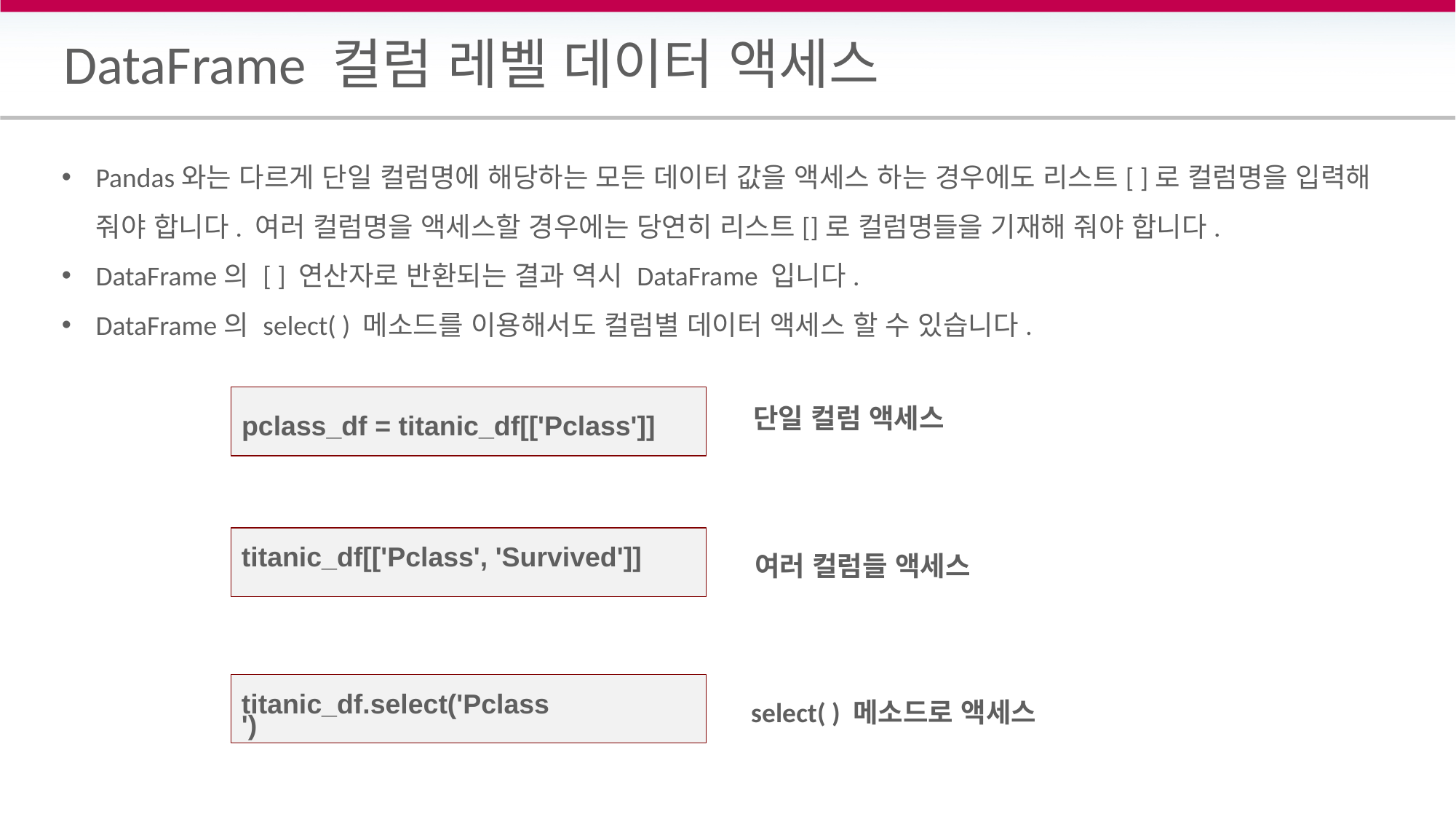

# DataFrame 컬럼 레벨 데이터 액세스
Pandas와는 다르게 단일 컬럼명에 해당하는 모든 데이터 값을 액세스 하는 경우에도 리스트[ ]로 컬럼명을 입력해 줘야 합니다. 여러 컬럼명을 액세스할 경우에는 당연히 리스트[]로 컬럼명들을 기재해 줘야 합니다.
DataFrame의 [ ] 연산자로 반환되는 결과 역시 DataFrame 입니다.
DataFrame의 select( ) 메소드를 이용해서도 컬럼별 데이터 액세스 할 수 있습니다.
pclass_df = titanic_df[['Pclass']]
단일 컬럼 액세스

titanic_df[['Pclass', 'Survived']]
여러 컬럼들 액세스

titanic_df.select('Pclass')
select( ) 메소드로 액세스